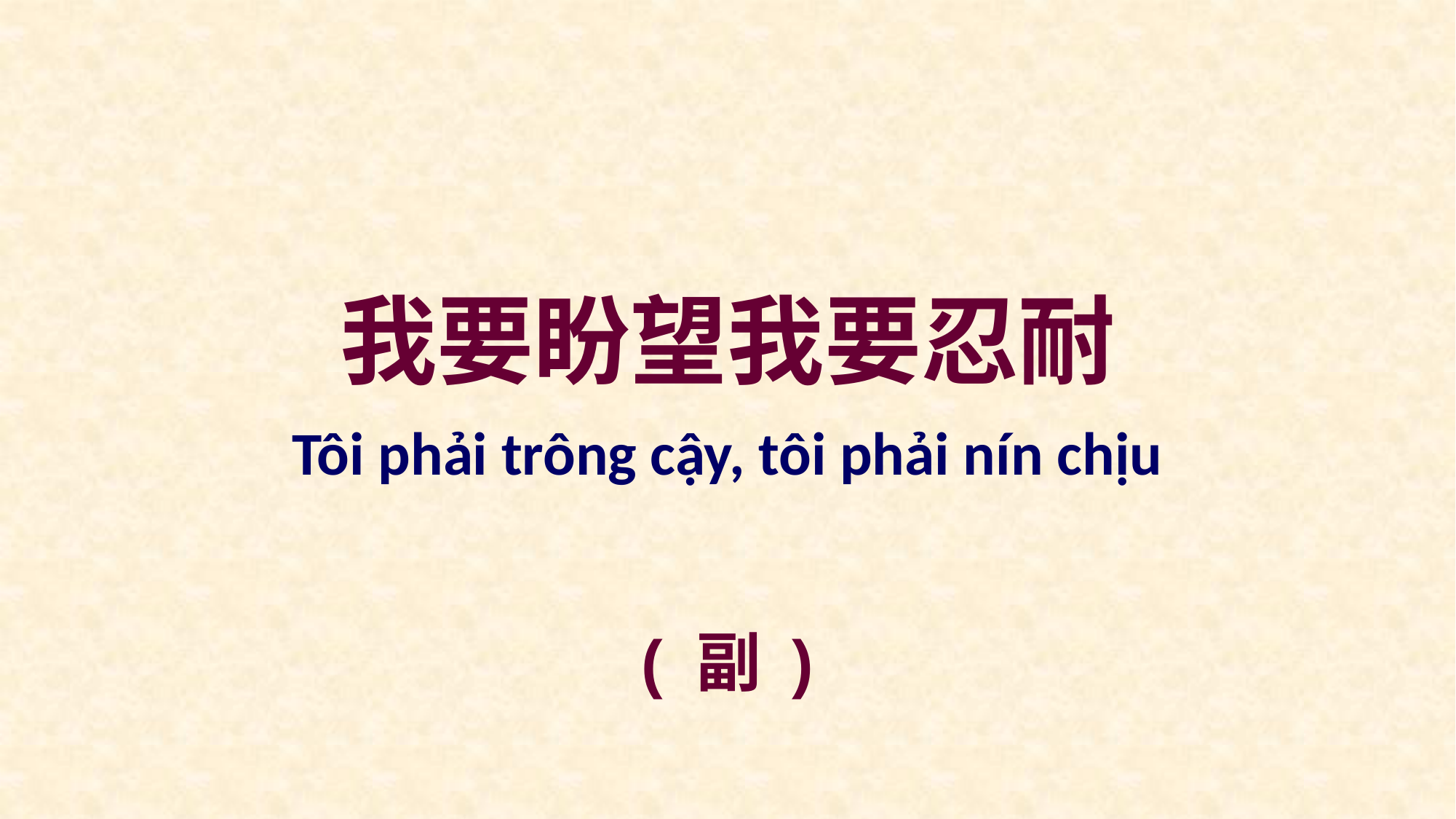

我要盼望我要忍耐
Tôi phải trông cậy, tôi phải nín chịu
( 副 )